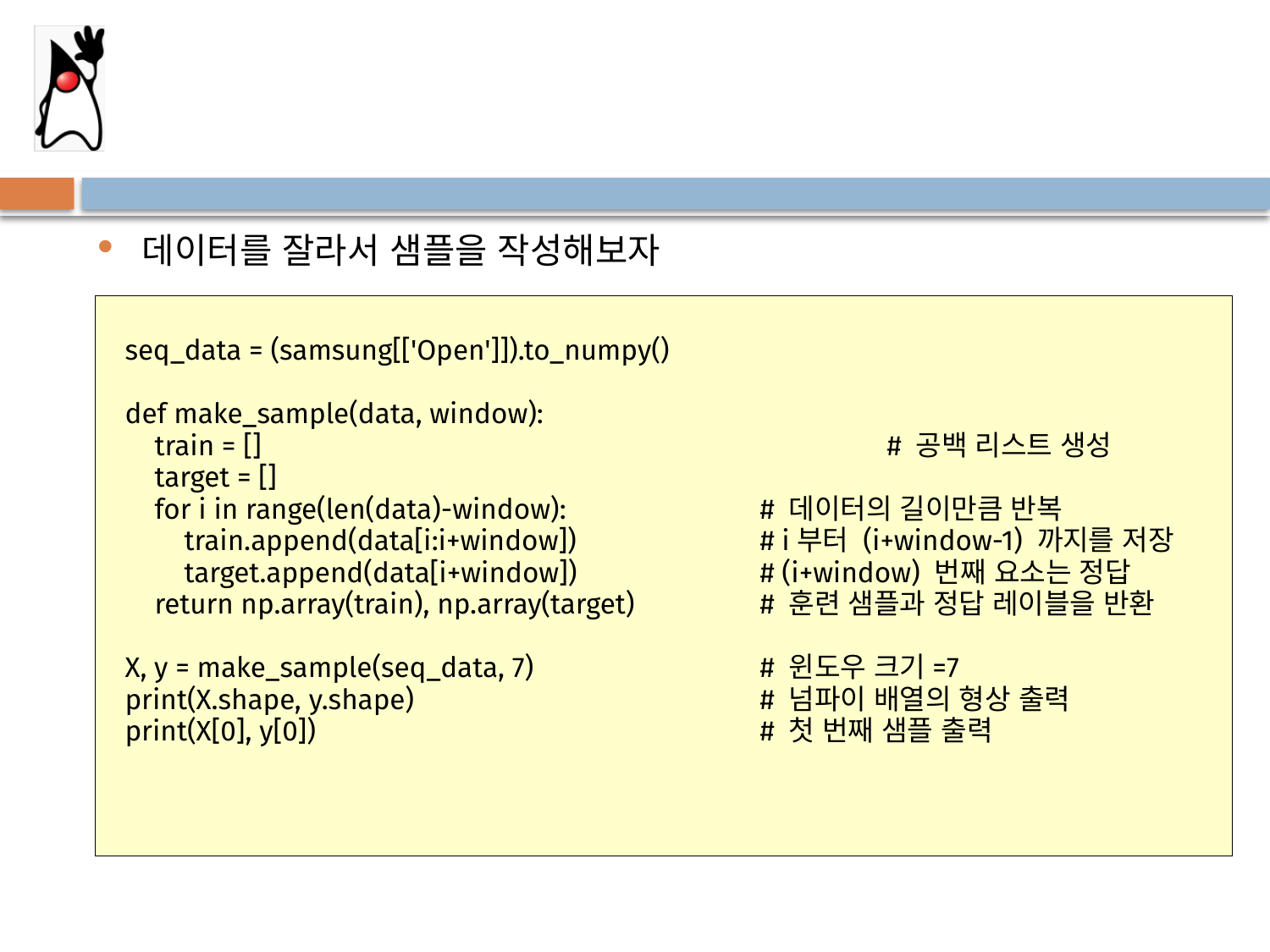

#
데이터를 잘라서 샘플을 작성해보자

seq_data = (samsung[['Open']]).to_numpy()

def make_sample(data, window):
    train = []					# 공백 리스트 생성
    target = []
    for i in range(len(data)-window):		# 데이터의 길이만큼 반복
        train.append(data[i:i+window])		# i부터 (i+window-1) 까지를 저장
        target.append(data[i+window])		# (i+window) 번째 요소는 정답
    return np.array(train), np.array(target)	# 훈련 샘플과 정답 레이블을 반환

X, y = make_sample(seq_data, 7)		# 윈도우 크기=7
print(X.shape, y.shape)			# 넘파이 배열의 형상 출력
print(X[0], y[0])				# 첫 번째 샘플 출력